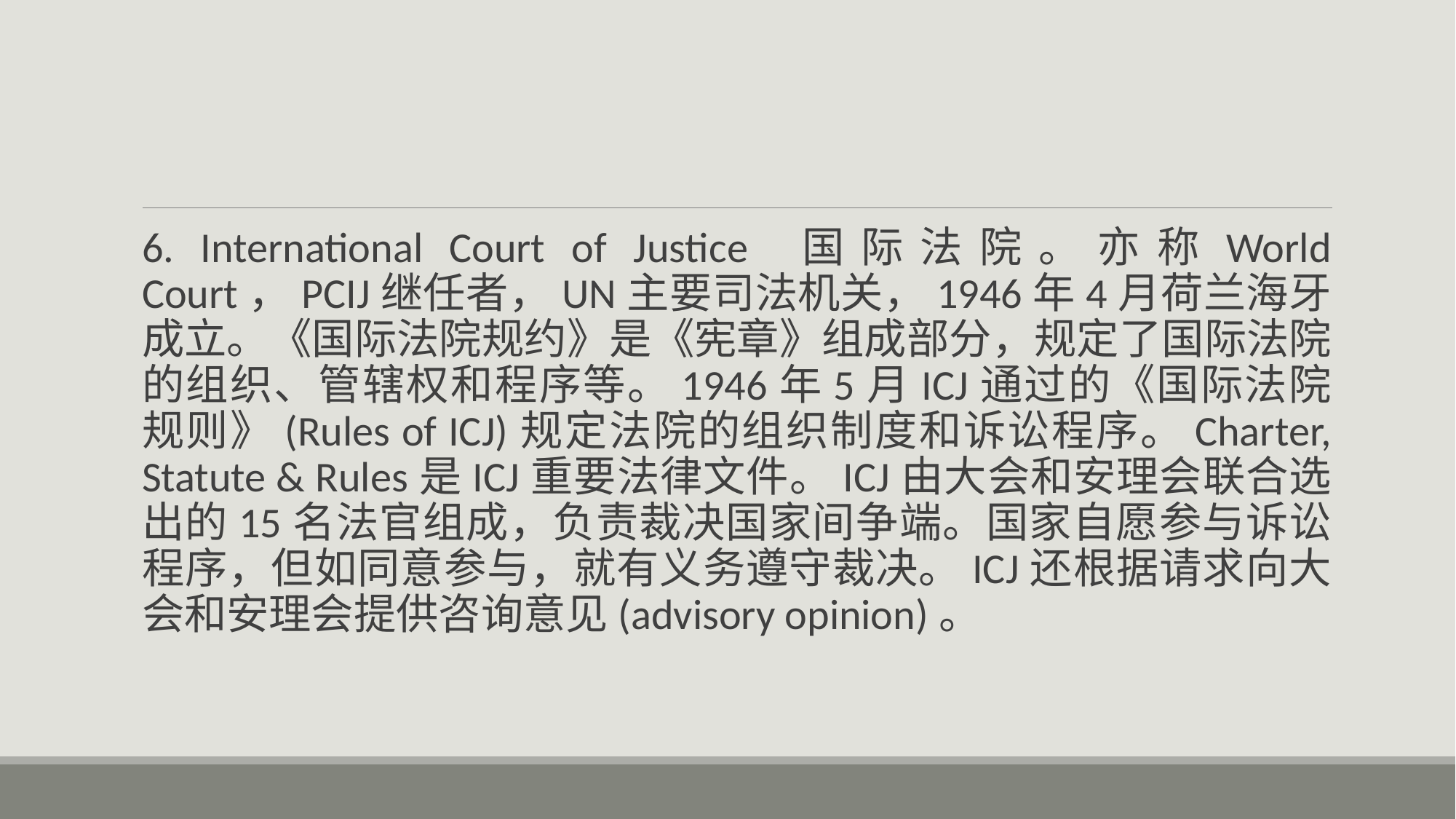

#
6. International Court of Justice 国际法院。亦称World Court，PCIJ继任者，UN主要司法机关，1946年4月荷兰海牙成立。《国际法院规约》是《宪章》组成部分，规定了国际法院的组织、管辖权和程序等。1946年5月ICJ通过的《国际法院规则》(Rules of ICJ)规定法院的组织制度和诉讼程序。Charter, Statute & Rules是ICJ重要法律文件。ICJ由大会和安理会联合选出的15名法官组成，负责裁决国家间争端。国家自愿参与诉讼程序，但如同意参与，就有义务遵守裁决。ICJ还根据请求向大会和安理会提供咨询意见(advisory opinion)。